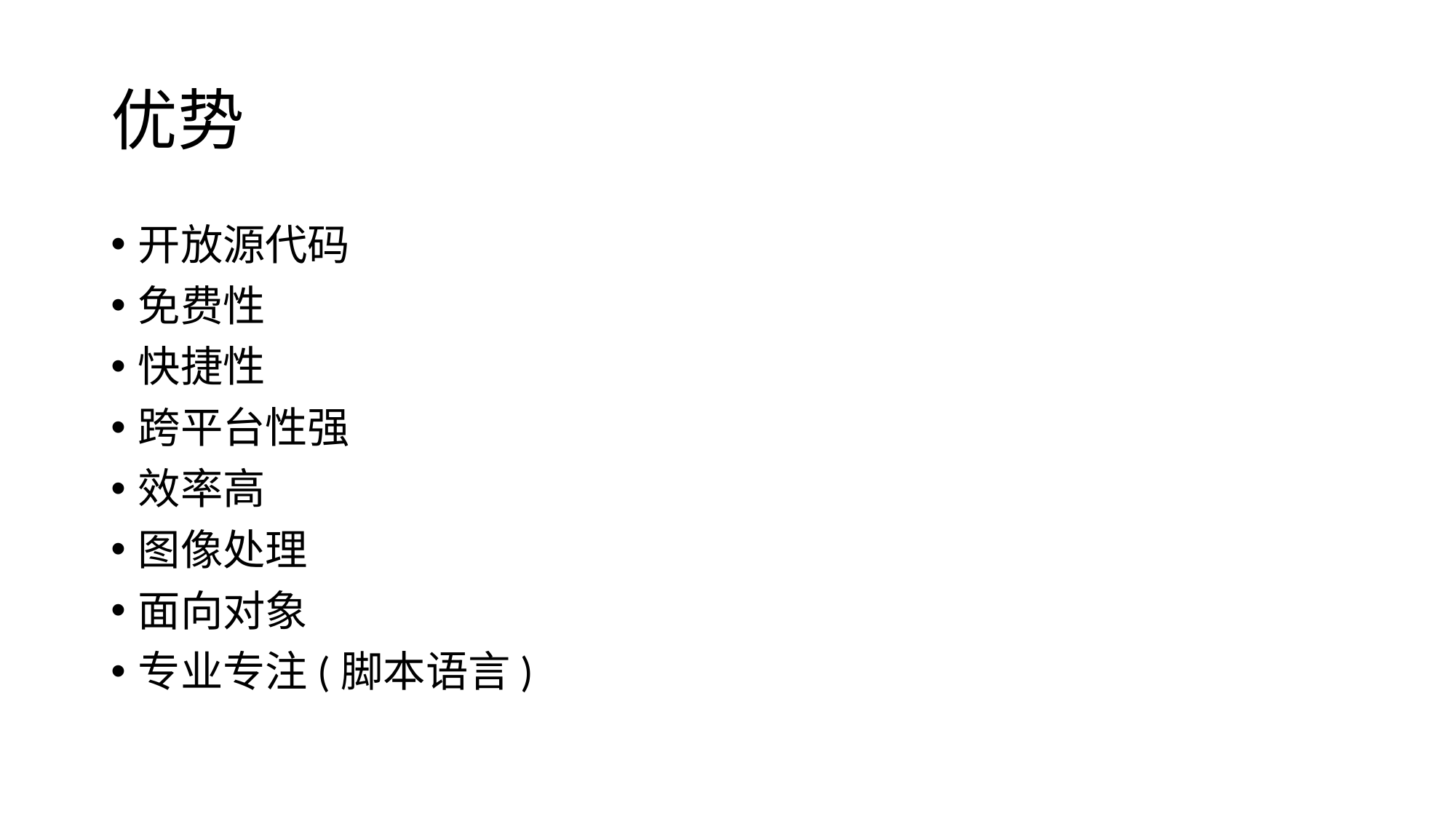

# 优势
开放源代码
免费性
快捷性
跨平台性强
效率高
图像处理
面向对象
专业专注(脚本语言)